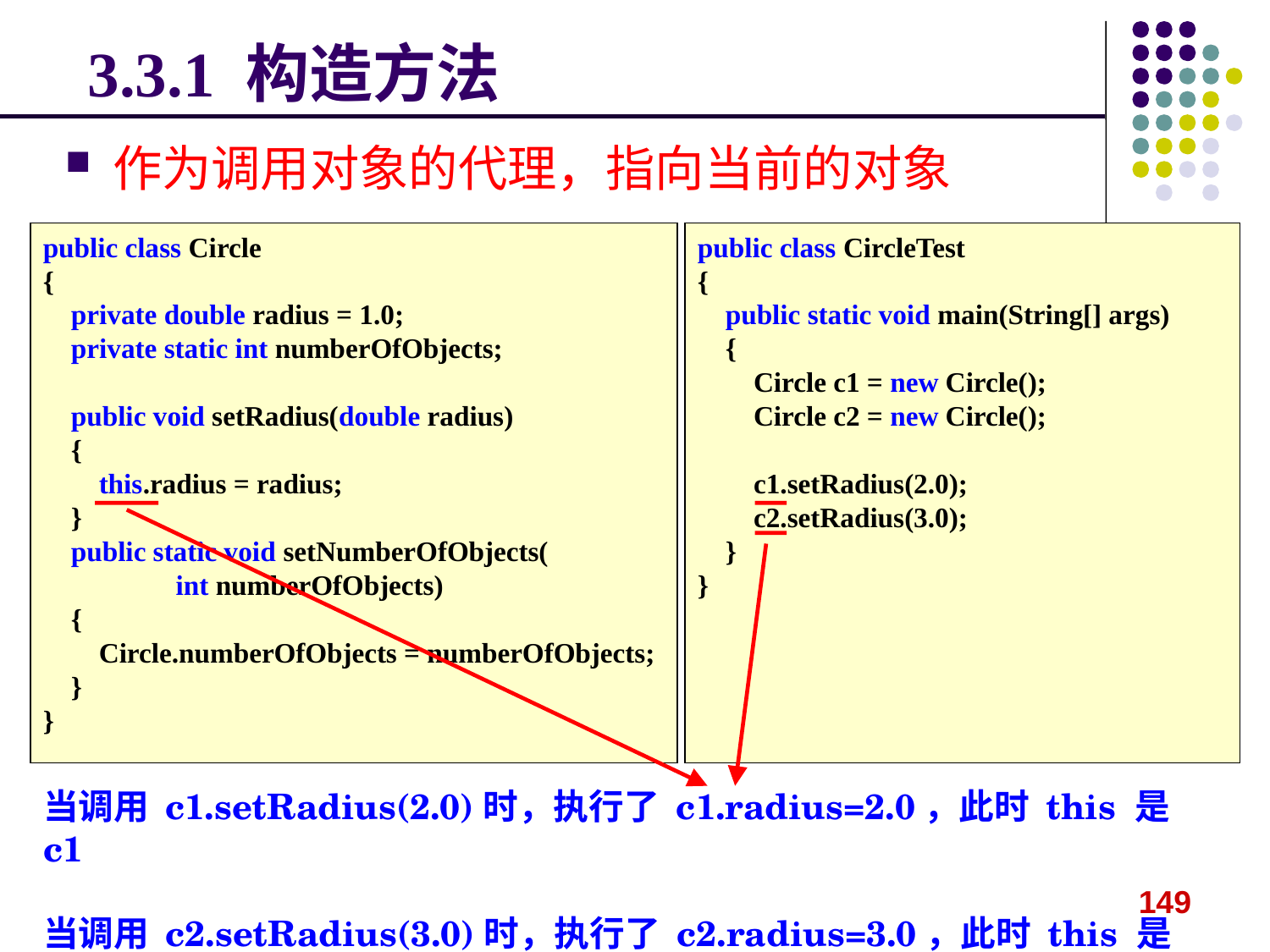

# 3.3.1 构造方法
作为调用对象的代理，指向当前的对象
public class Circle
{
    private double radius = 1.0;
    private static int numberOfObjects;

    public void setRadius(double radius)
    {
        this.radius = radius;
    }
    public static void setNumberOfObjects(
                   int numberOfObjects)
    {
        Circle.numberOfObjects = numberOfObjects;
    }
}
public class CircleTest
{
    public static void main(String[] args)
    {
        Circle c1 = new Circle();
        Circle c2 = new Circle();

        c1.setRadius(2.0);
        c2.setRadius(3.0);
    }
}

当调用 c1.setRadius(2.0)时，执行了 c1.radius=2.0，此时 this 是 c1

当调用 c2.setRadius(3.0)时，执行了 c2.radius=3.0，此时 this 是 c2